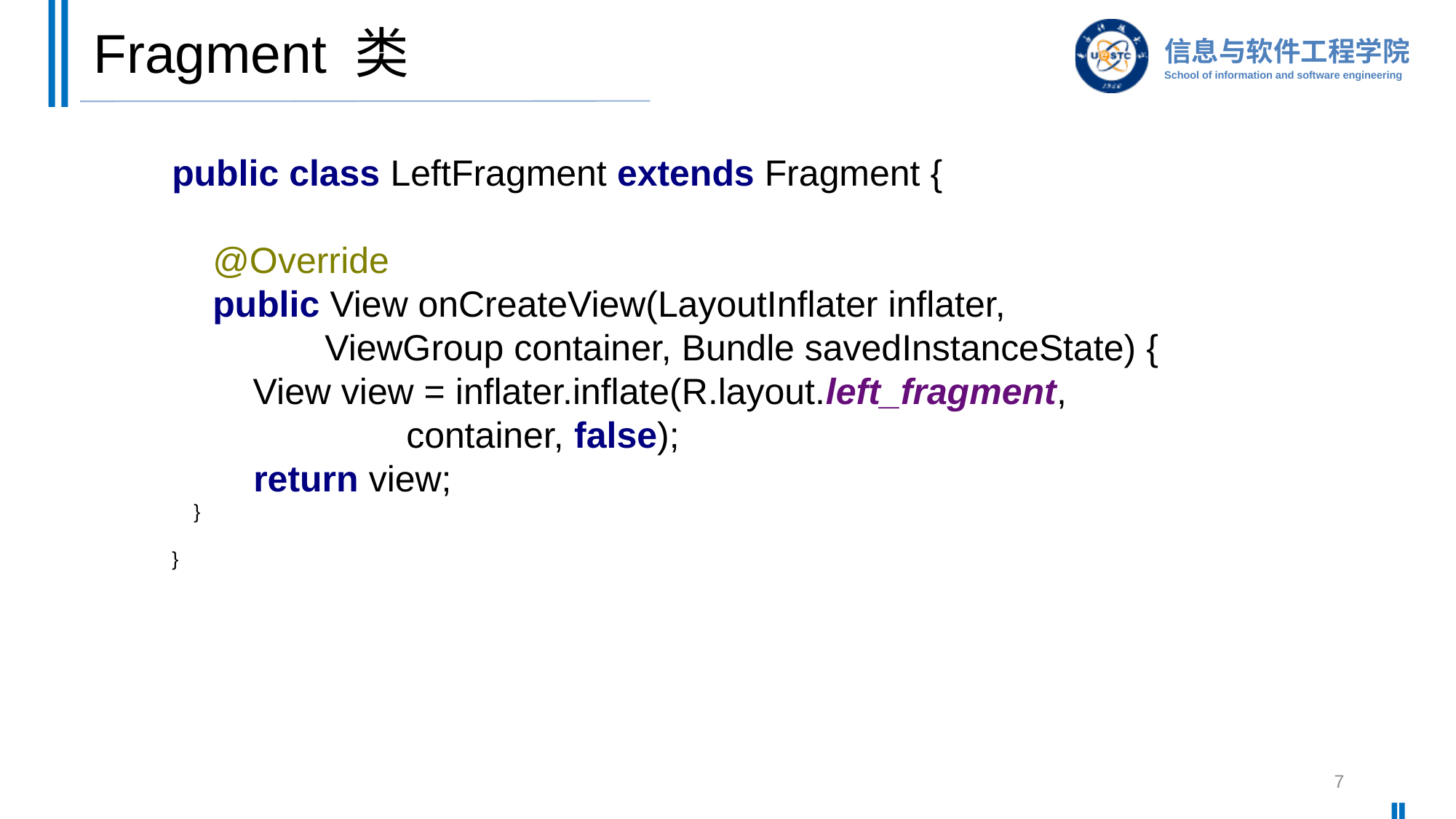

# Fragment 类
public class LeftFragment extends Fragment {
    @Override
    public View onCreateView(LayoutInflater inflater,
               ViewGroup container, Bundle savedInstanceState) {
        View view = inflater.inflate(R.layout.left_fragment,
                       container, false);
        return view;
    }
}
7